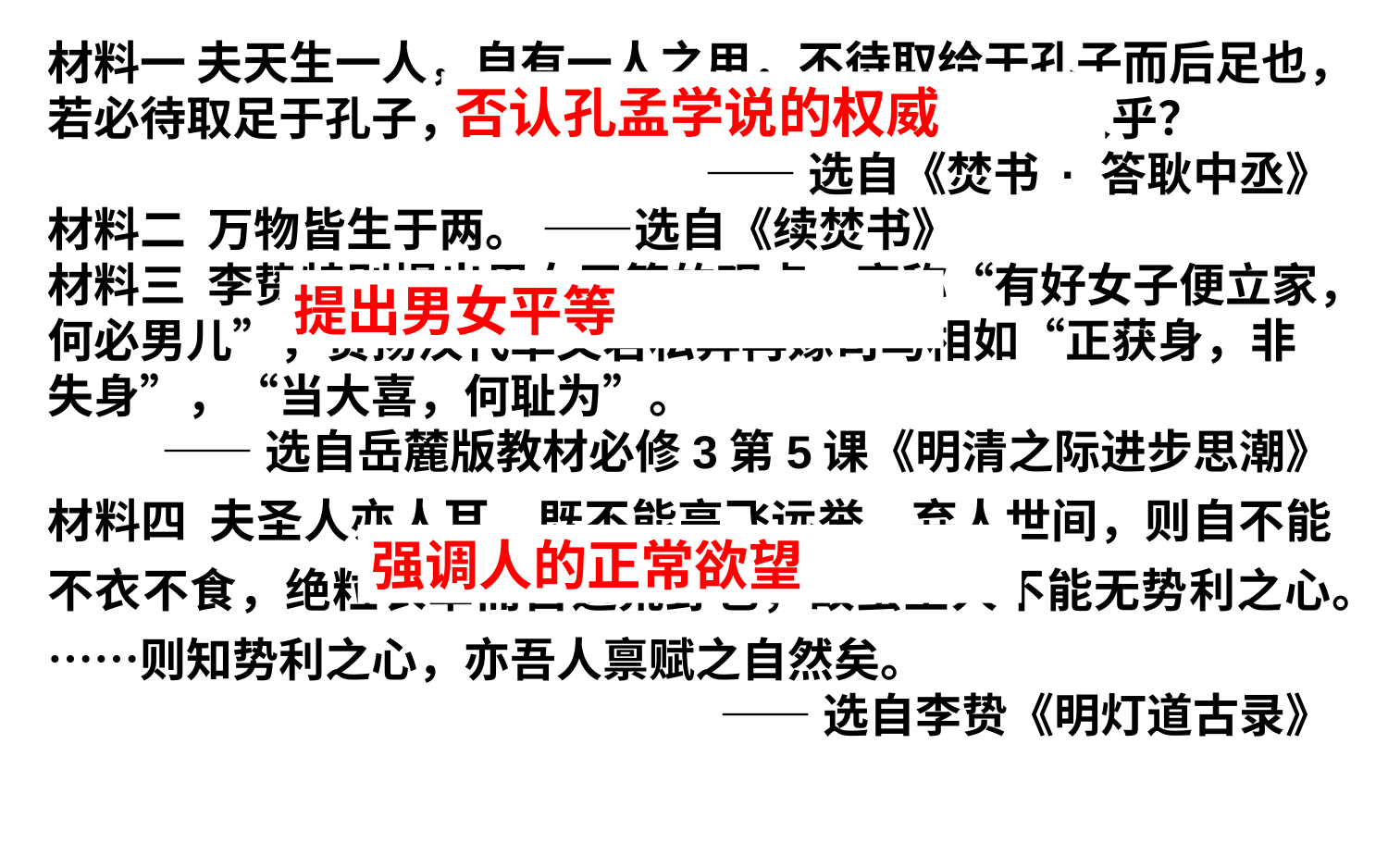

材料一 夫天生一人，自有一人之用，不待取给于孔子而后足也，若必待取足于孔子，则千古以前无孔子，终不得为人乎？
——选自《焚书 · 答耿中丞》
材料二  万物皆生于两。 ——选自《续焚书》
材料三  李贽特别提出男女平等的观点，宣称“有好女子便立家，何必男儿”，赞扬汉代卓文君私奔再嫁司马相如“正获身，非失身”，“当大喜，何耻为”。
——选自岳麓版教材必修3第5课《明清之际进步思潮》
材料四  夫圣人亦人耳，既不能高飞远举，弃人世间，则自不能不衣不食，绝粒衣草而自逃荒野也，故虽圣人不能无势利之心。……则知势利之心，亦吾人禀赋之自然矣。
——选自李贽《明灯道古录》
否认孔孟学说的权威
提出男女平等
强调人的正常欲望